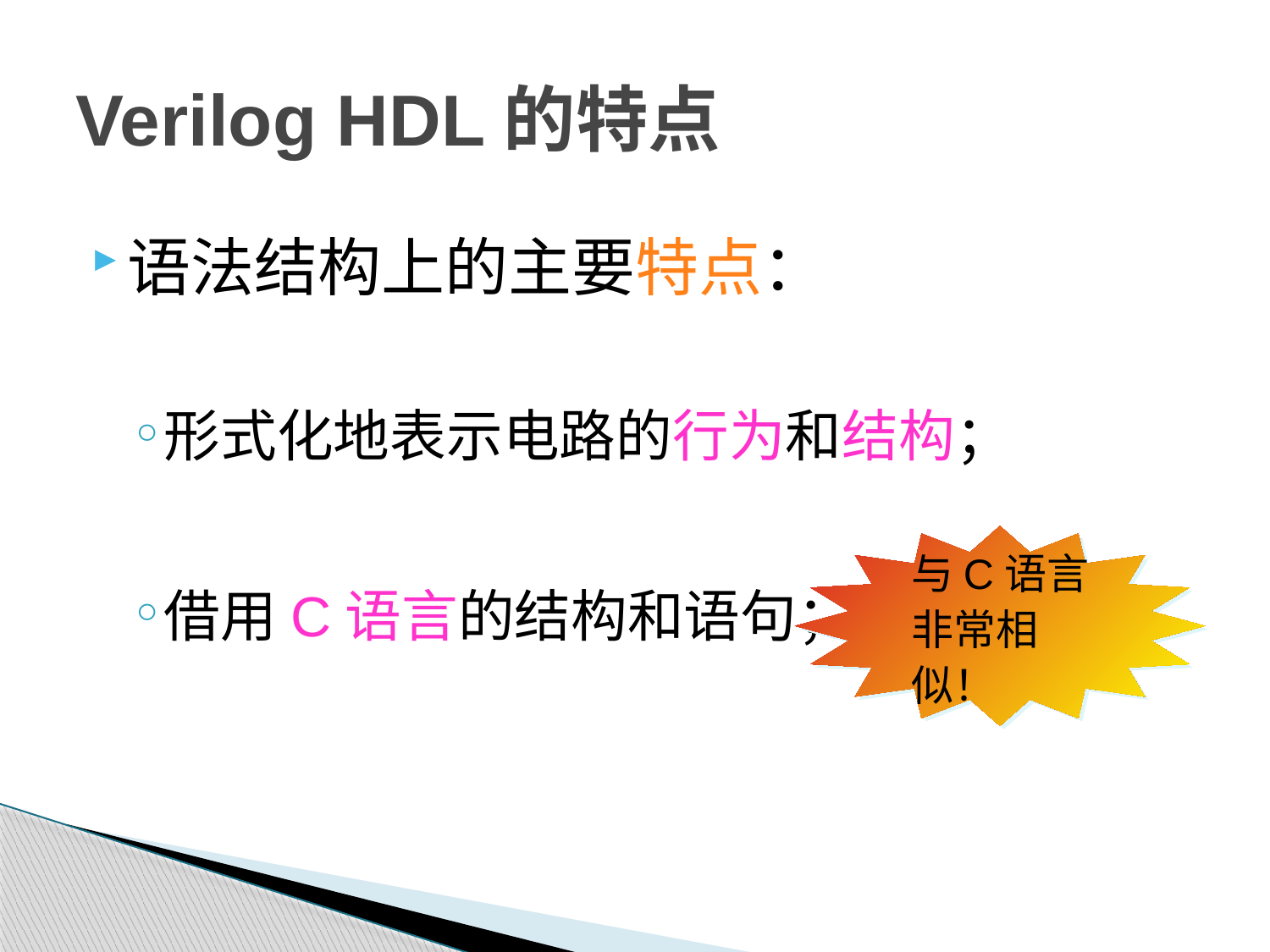

# Verilog HDL的特点
语法结构上的主要特点：

形式化地表示电路的行为和结构；

借用C语言的结构和语句；

与C语言非常相似！